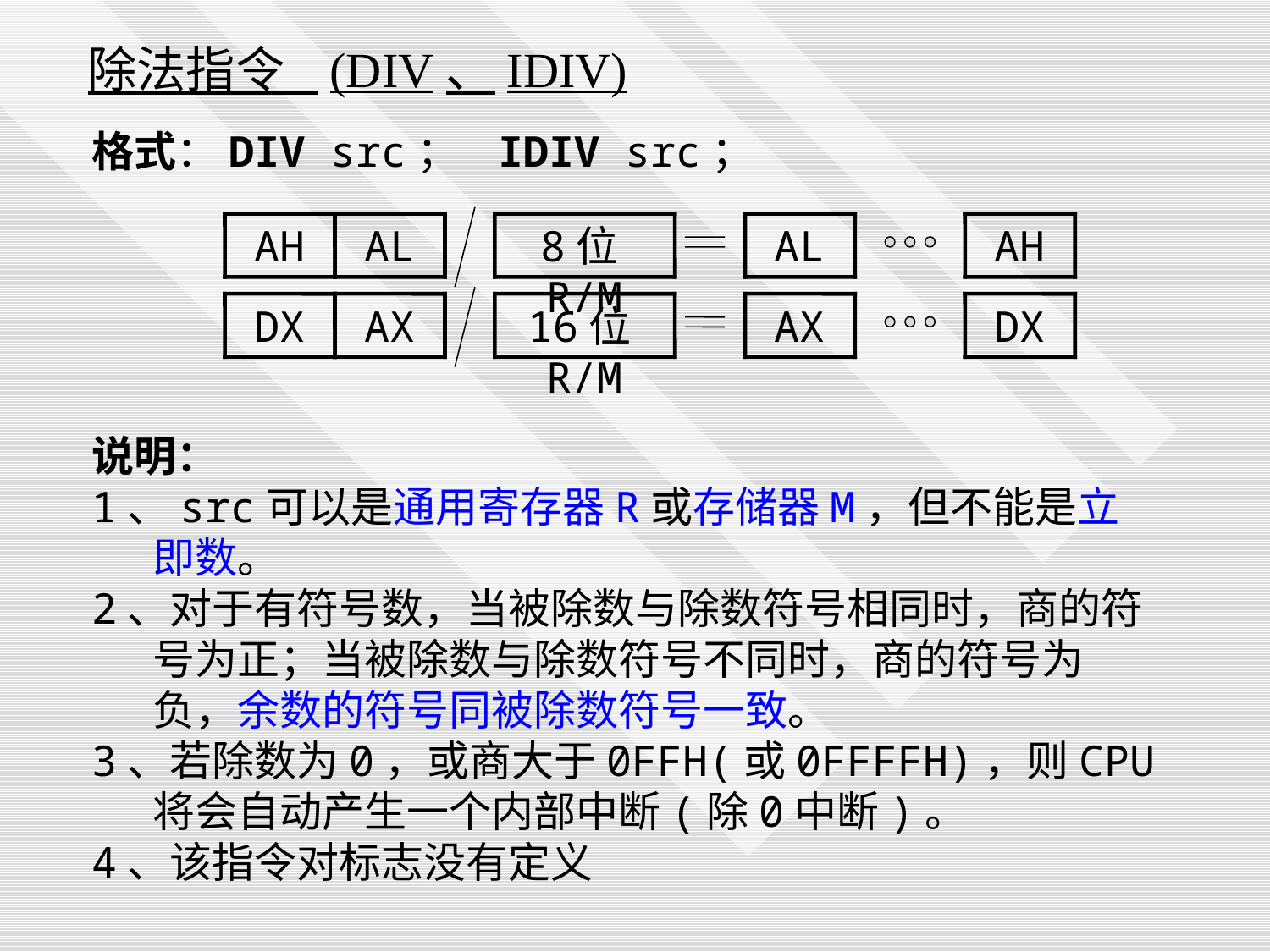

除法指令   (DIV、IDIV)
格式：DIV src；   IDIV src；

说明：
1、src可以是通用寄存器R或存储器M，但不能是立即数。
2、对于有符号数，当被除数与除数符号相同时，商的符号为正；当被除数与除数符号不同时，商的符号为负，余数的符号同被除数符号一致。
3、若除数为0，或商大于0FFH(或0FFFFH)，则CPU将会自动产生一个内部中断(除0中断)。
4、该指令对标志没有定义

AH

AL

8位R/M

AL

AH

DX

AX

16位R/M

AX

DX